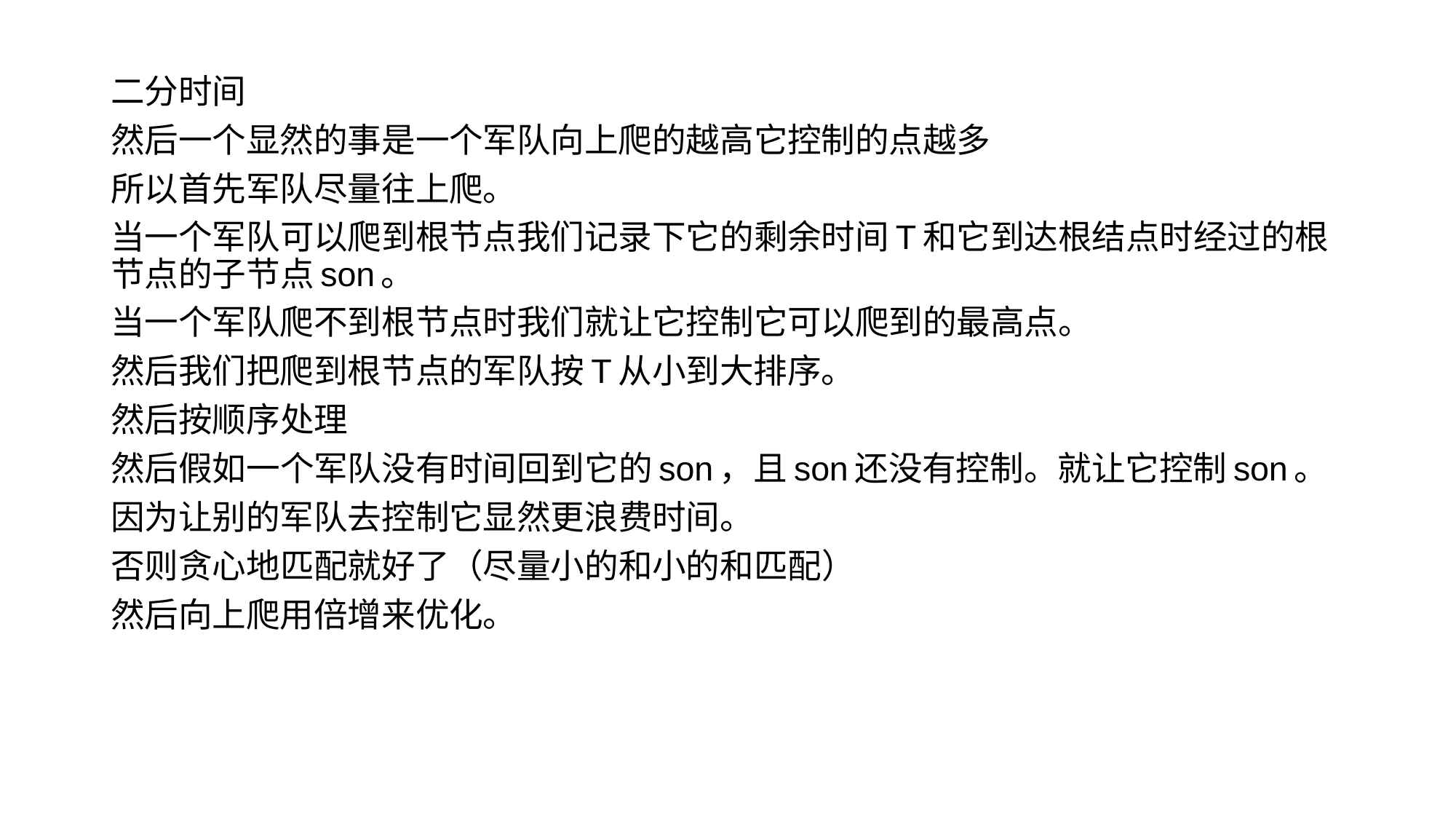

二分时间
然后一个显然的事是一个军队向上爬的越高它控制的点越多
所以首先军队尽量往上爬。
当一个军队可以爬到根节点我们记录下它的剩余时间T和它到达根结点时经过的根节点的子节点son。
当一个军队爬不到根节点时我们就让它控制它可以爬到的最高点。
然后我们把爬到根节点的军队按T从小到大排序。
然后按顺序处理
然后假如一个军队没有时间回到它的son，且son还没有控制。就让它控制son。
因为让别的军队去控制它显然更浪费时间。
否则贪心地匹配就好了（尽量小的和小的和匹配）
然后向上爬用倍增来优化。